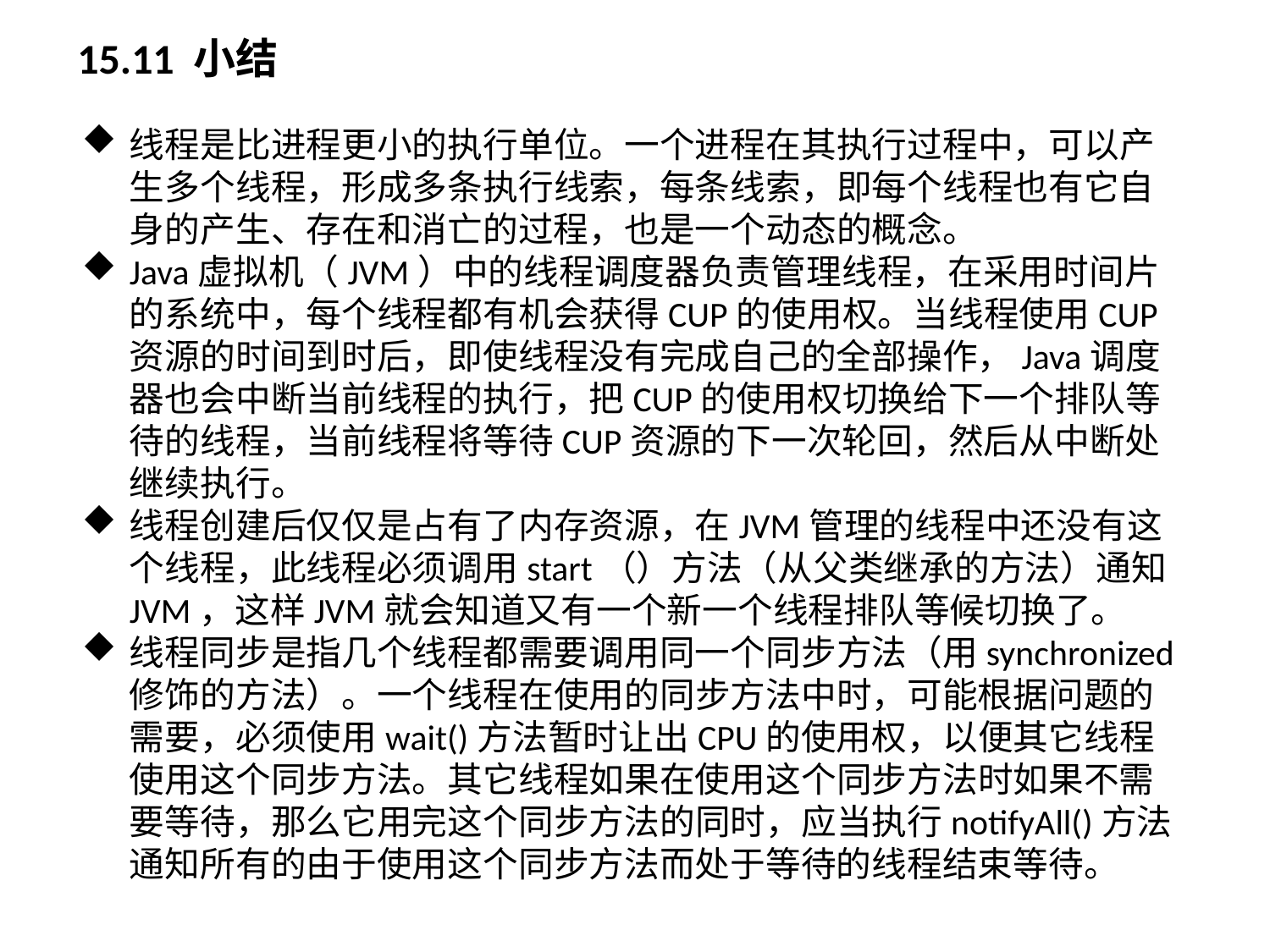

# 15.11 小结
线程是比进程更小的执行单位。一个进程在其执行过程中，可以产生多个线程，形成多条执行线索，每条线索，即每个线程也有它自身的产生、存在和消亡的过程，也是一个动态的概念。
Java虚拟机（JVM）中的线程调度器负责管理线程，在采用时间片的系统中，每个线程都有机会获得CUP的使用权。当线程使用CUP资源的时间到时后，即使线程没有完成自己的全部操作，Java调度器也会中断当前线程的执行，把CUP的使用权切换给下一个排队等待的线程，当前线程将等待CUP资源的下一次轮回，然后从中断处继续执行。
线程创建后仅仅是占有了内存资源，在JVM管理的线程中还没有这个线程，此线程必须调用start（）方法（从父类继承的方法）通知JVM，这样JVM就会知道又有一个新一个线程排队等候切换了。
线程同步是指几个线程都需要调用同一个同步方法（用synchronized修饰的方法）。一个线程在使用的同步方法中时，可能根据问题的需要，必须使用wait()方法暂时让出CPU的使用权，以便其它线程使用这个同步方法。其它线程如果在使用这个同步方法时如果不需要等待，那么它用完这个同步方法的同时，应当执行notifyAll()方法通知所有的由于使用这个同步方法而处于等待的线程结束等待。